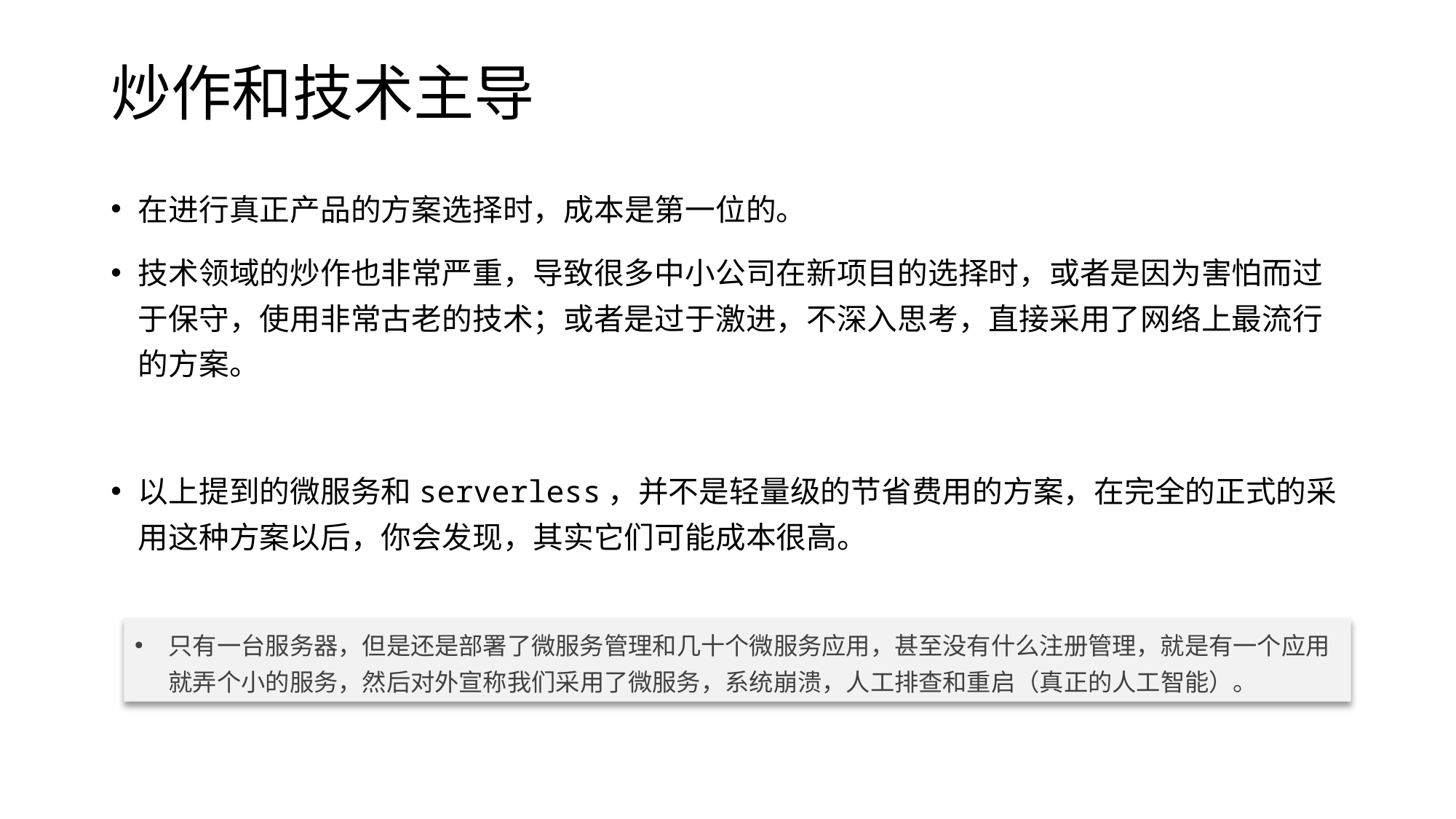

# 炒作和技术主导
在进行真正产品的方案选择时，成本是第一位的。
技术领域的炒作也非常严重，导致很多中小公司在新项目的选择时，或者是因为害怕而过于保守，使用非常古老的技术；或者是过于激进，不深入思考，直接采用了网络上最流行的方案。

以上提到的微服务和serverless，并不是轻量级的节省费用的方案，在完全的正式的采用这种方案以后，你会发现，其实它们可能成本很高。
只有一台服务器，但是还是部署了微服务管理和几十个微服务应用，甚至没有什么注册管理，就是有一个应用就弄个小的服务，然后对外宣称我们采用了微服务，系统崩溃，人工排查和重启（真正的人工智能）。